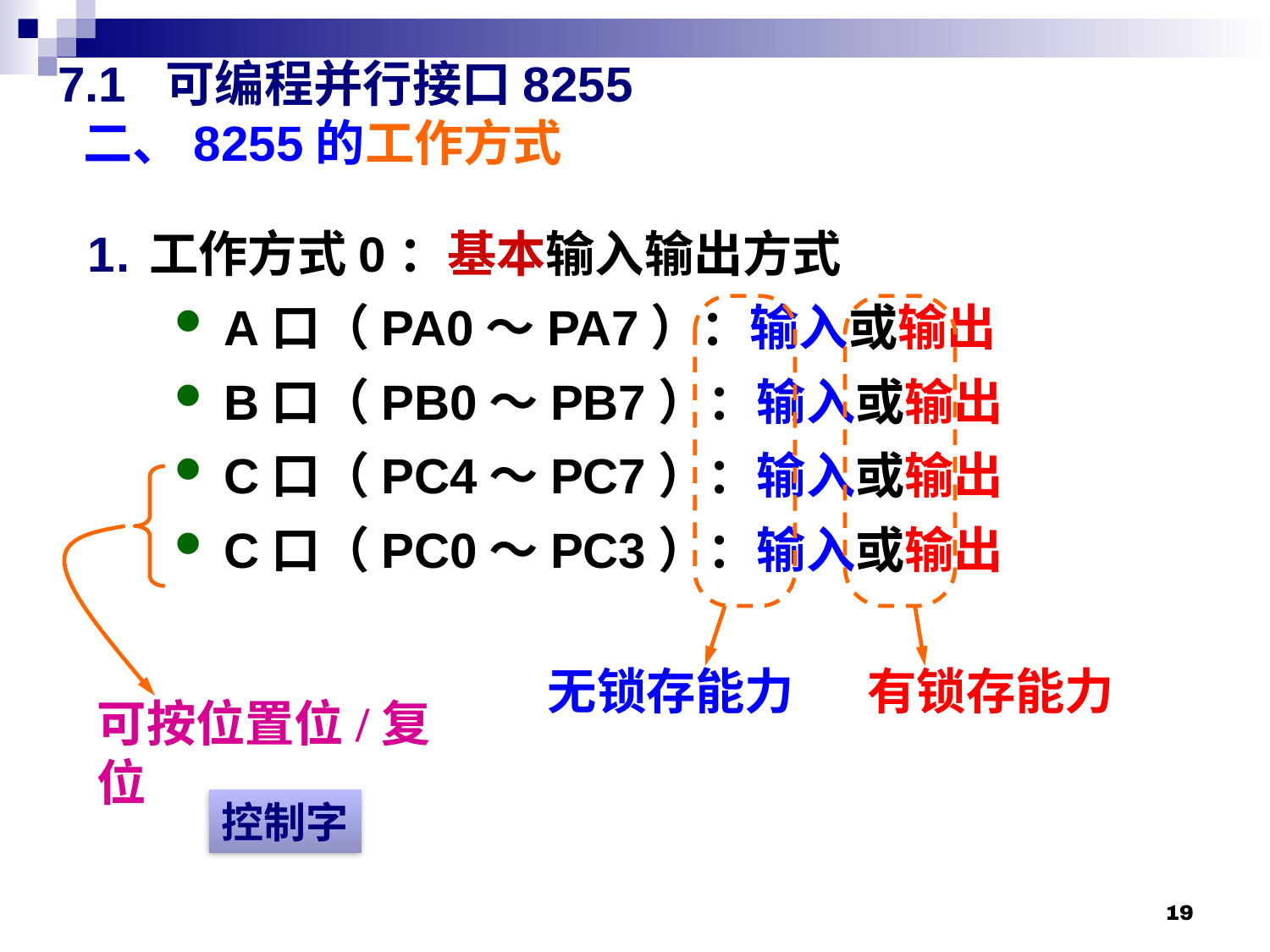

# 7.1  可编程并行接口8255 二、8255的工作方式
工作方式0：基本输入输出方式
A口（PA0～PA7）：输入或输出
B口（PB0～PB7）：输入或输出
C口（PC4～PC7）：输入或输出
C口（PC0～PC3）：输入或输出

无锁存能力
有锁存能力
可按位置位/复位
控制字
19